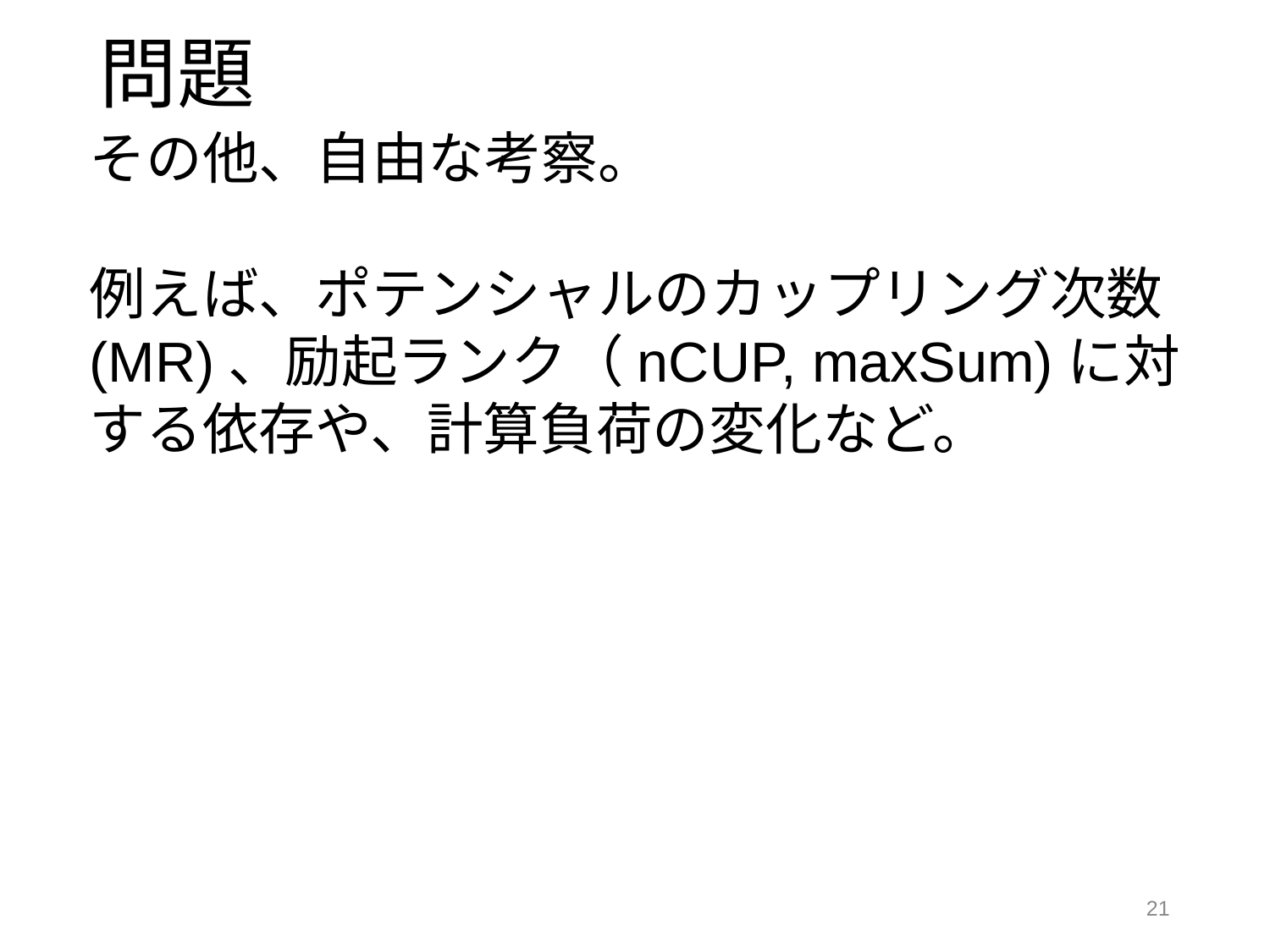

問題
その他、自由な考察。

例えば、ポテンシャルのカップリング次数(MR)、励起ランク（nCUP, maxSum)に対する依存や、計算負荷の変化など。
21